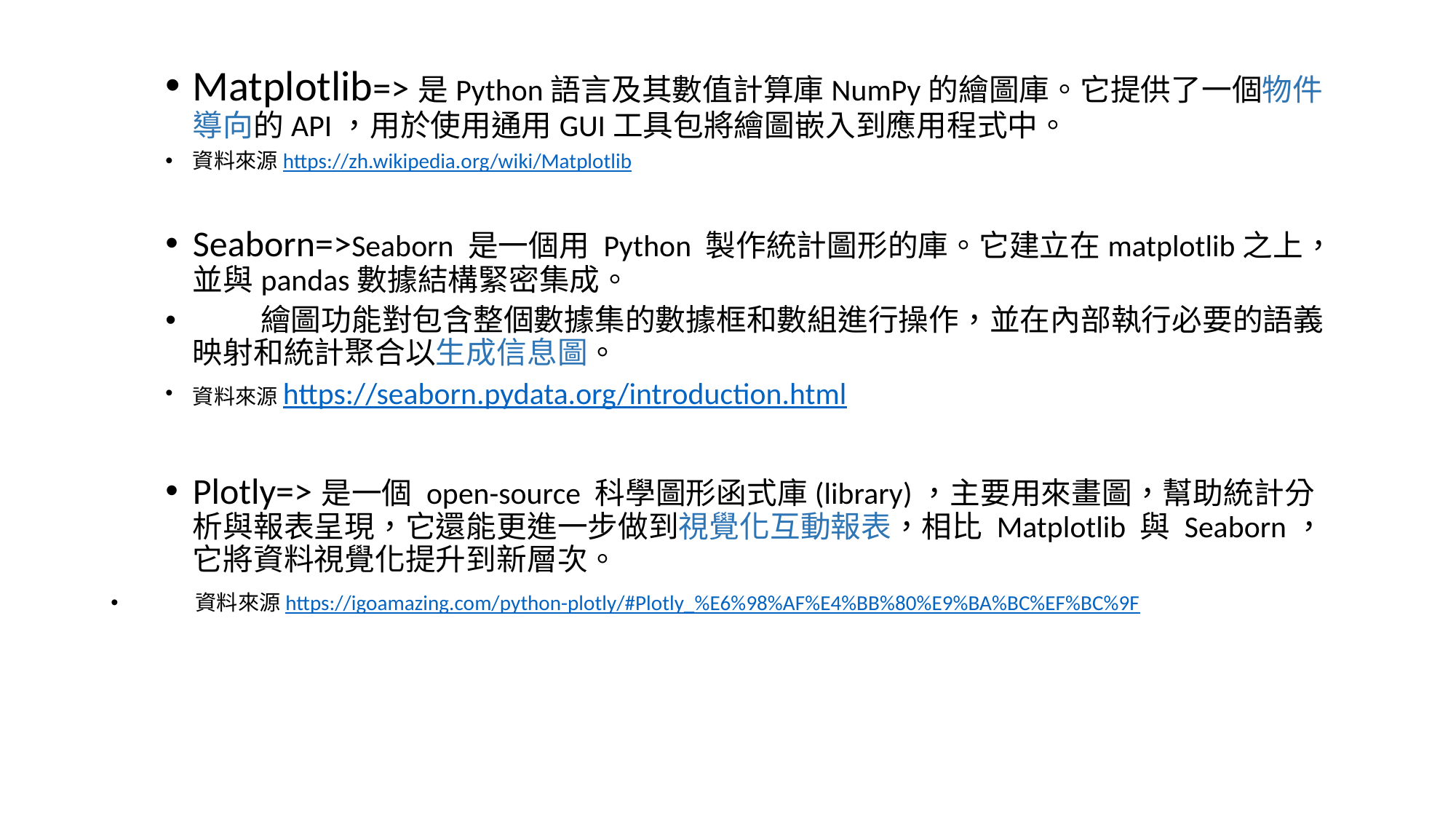

Matplotlib=>是Python語言及其數值計算庫NumPy的繪圖庫。它提供了一個物件導向的API，用於使用通用GUI工具包將繪圖嵌入到應用程式中。
資料來源https://zh.wikipedia.org/wiki/Matplotlib

Seaborn=>Seaborn 是一個用 Python 製作統計圖形的庫。它建立在matplotlib之上，並與pandas數據結構緊密集成。
         繪圖功能對包含整個數據集的數據框和數組進行操作，並在內部執行必要的語義映射和統計聚合以生成信息圖。
資料來源https://seaborn.pydata.org/introduction.html

Plotly=>是一個 open-source 科學圖形函式庫(library)，主要用來畫圖，幫助統計分析與報表呈現，它還能更進一步做到視覺化互動報表，相比 Matplotlib 與 Seaborn，它將資料視覺化提升到新層次。
           資料來源https://igoamazing.com/python-plotly/#Plotly_%E6%98%AF%E4%BB%80%E9%BA%BC%EF%BC%9F